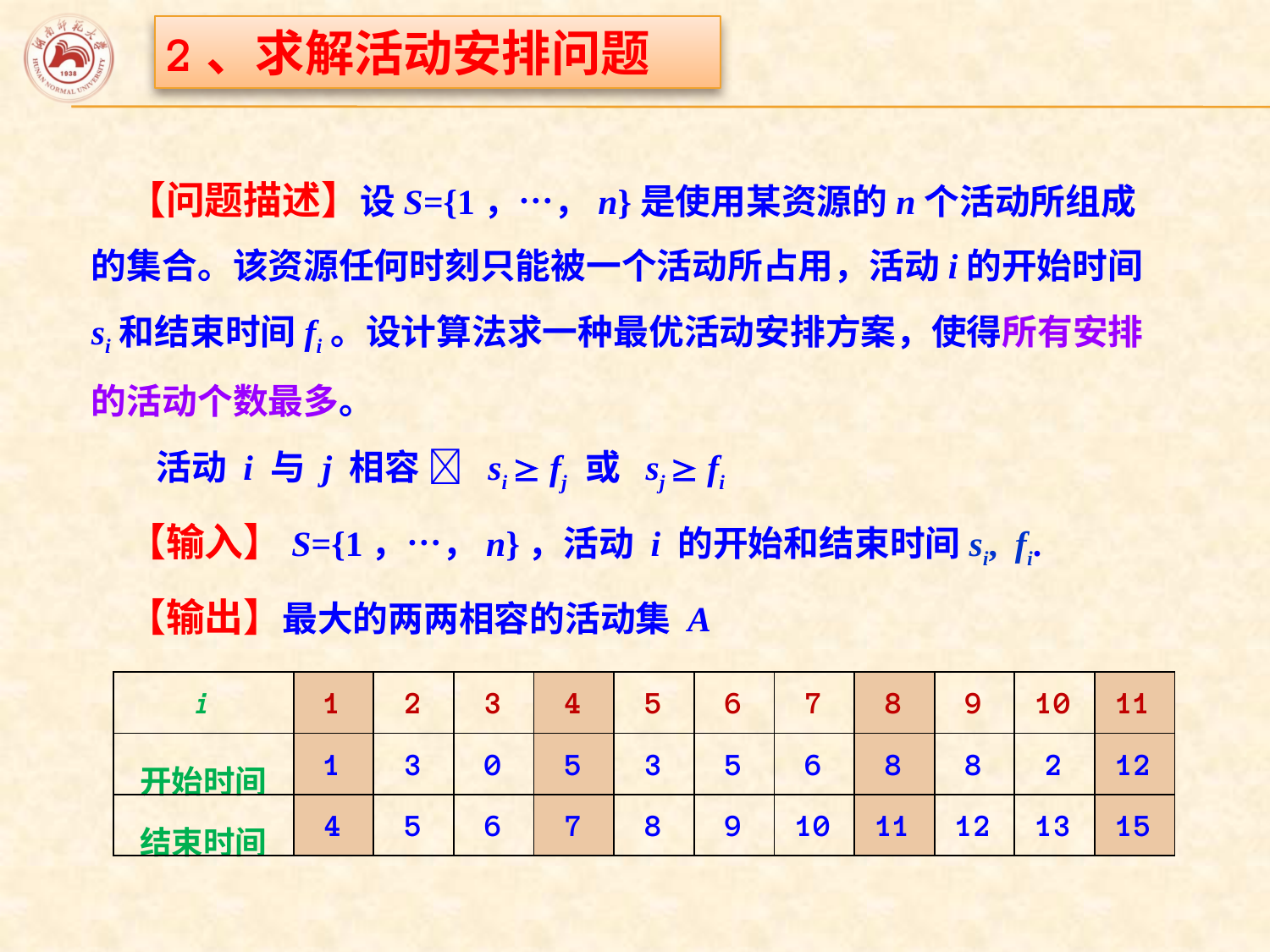

2、求解活动安排问题
   【问题描述】设S={1，…，n}是使用某资源的n个活动所组成的集合。该资源任何时刻只能被一个活动所占用，活动i的开始时间si和结束时间fi。设计算法求一种最优活动安排方案，使得所有安排的活动个数最多。
       活动 i 与 j 相容 ⇔  si ≥ fj  或  sj ≥ fi
   【输入】S={1，…，n}，活动 i 的开始和结束时间si,  fi.
   【输出】最大的两两相容的活动集 A
| i | 1 | 2 | 3 | 4 | 5 | 6 | 7 | 8 | 9 | 10 | 11 |
| --- | --- | --- | --- | --- | --- | --- | --- | --- | --- | --- | --- |
| 开始时间 | 1 | 3 | 0 | 5 | 3 | 5 | 6 | 8 | 8 | 2 | 12 |
| 结束时间 | 4 | 5 | 6 | 7 | 8 | 9 | 10 | 11 | 12 | 13 | 15 |